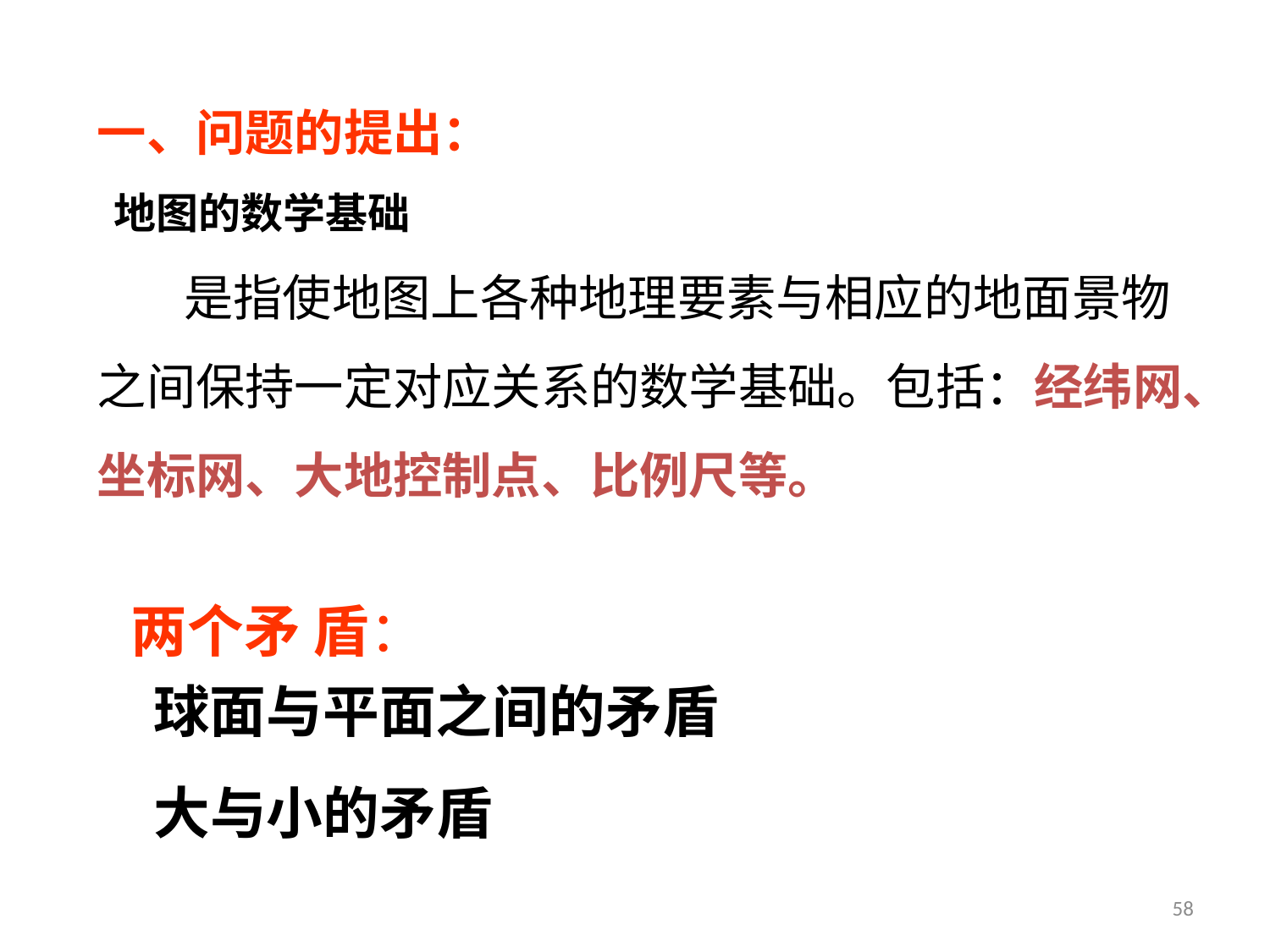

一、问题的提出：
 地图的数学基础
          是指使地图上各种地理要素与相应的地面景物之间保持一定对应关系的数学基础。包括：经纬网、坐标网、大地控制点、比例尺等。
两个矛 盾：
 球面与平面之间的矛盾
 大与小的矛盾
58